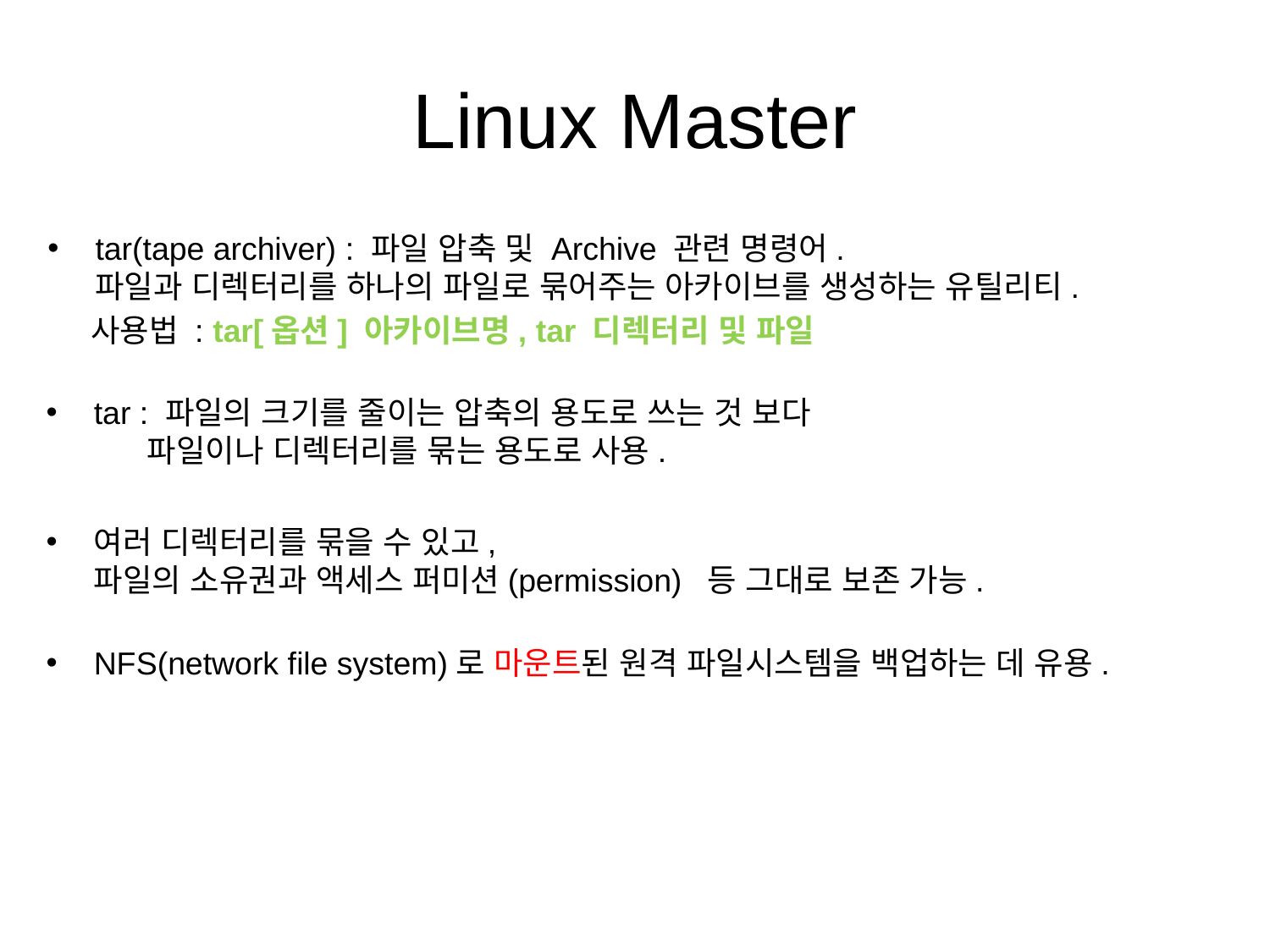

# Linux Master
tar(tape archiver) : 파일 압축 및 Archive 관련 명령어.
파일과 디렉터리를 하나의 파일로 묶어주는 아카이브를 생성하는 유틸리티.
    사용법 : tar[옵션] 아카이브명, tar 디렉터리 및 파일

tar : 파일의 크기를 줄이는 압축의 용도로 쓰는 것 보다
      파일이나 디렉터리를 묶는 용도로 사용.
여러 디렉터리를 묶을 수 있고,
파일의 소유권과 액세스 퍼미션(permission)  등 그대로 보존 가능.
NFS(network file system)로 마운트된 원격 파일시스템을 백업하는 데 유용.